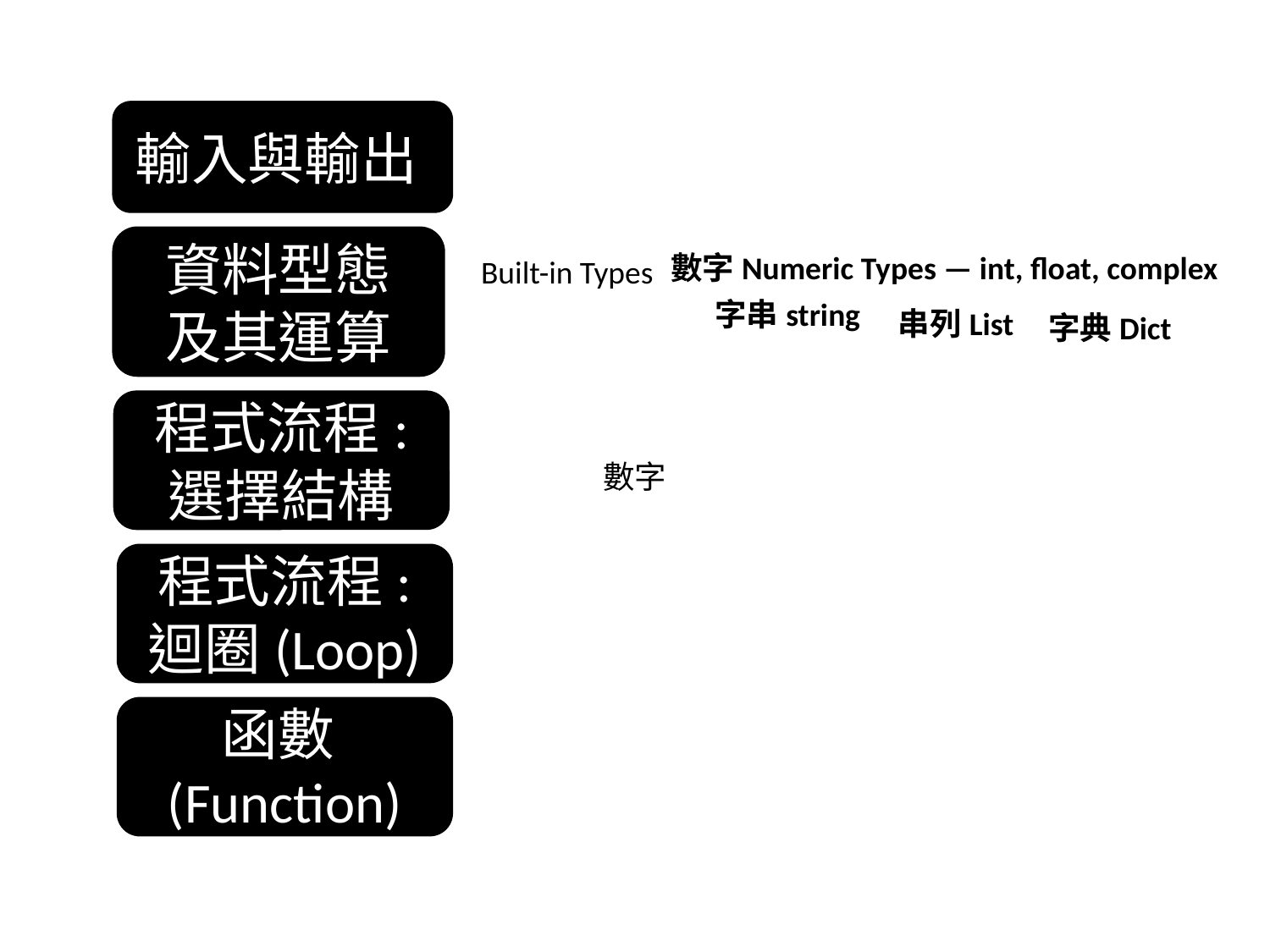

輸入與輸出
資料型態
及其運算
數字Numeric Types — int, float, complex
Built-in Types
字串string
串列List
字典Dict
程式流程:
選擇結構
數字
程式流程:
迴圈(Loop)
函數(Function)